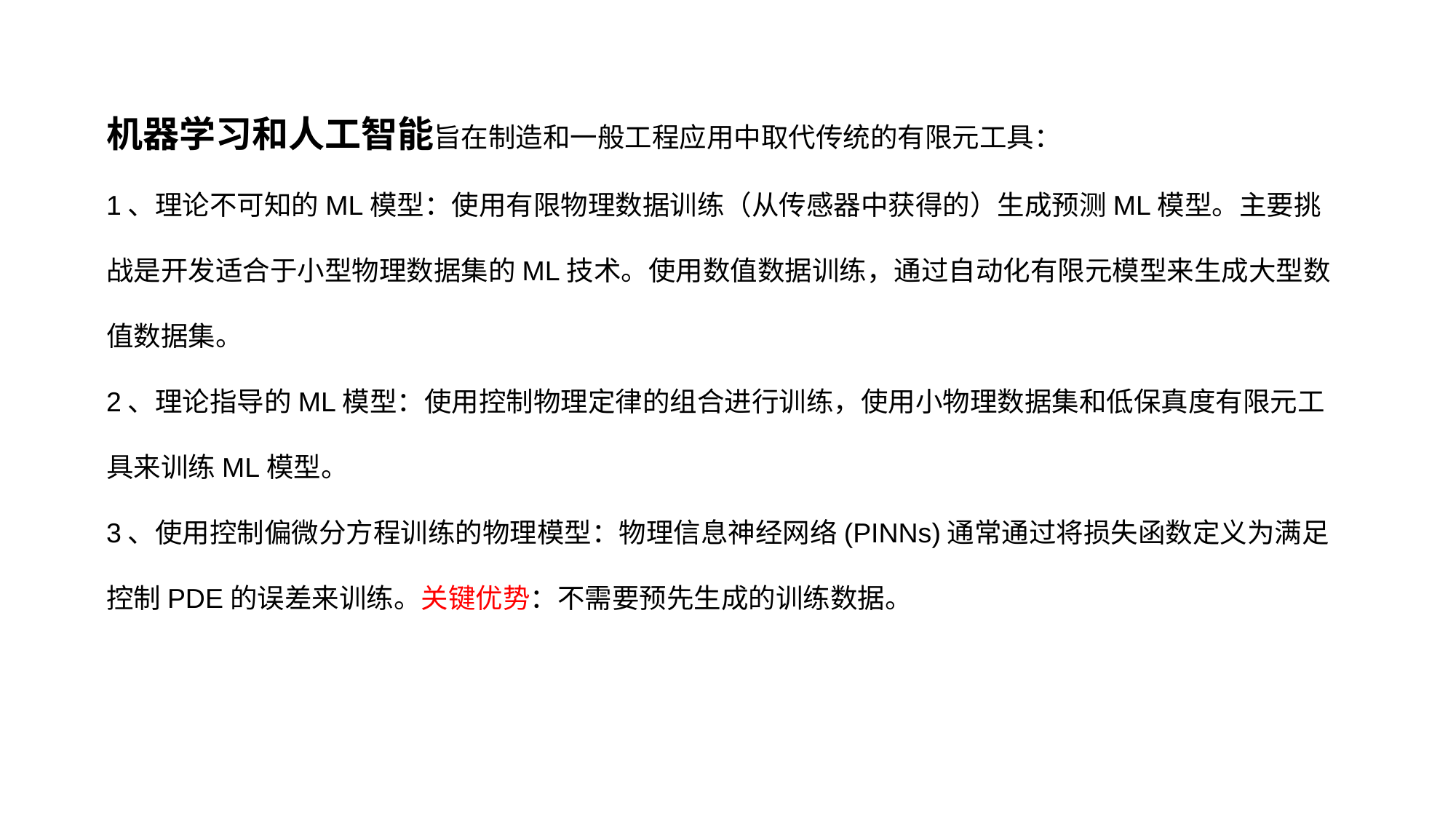

机器学习和人工智能旨在制造和一般工程应用中取代传统的有限元工具：
1、理论不可知的ML模型：使用有限物理数据训练（从传感器中获得的）生成预测ML模型。主要挑战是开发适合于小型物理数据集的ML技术。使用数值数据训练，通过自动化有限元模型来生成大型数值数据集。
2、理论指导的ML模型：使用控制物理定律的组合进行训练，使用小物理数据集和低保真度有限元工具来训练ML模型。
3、使用控制偏微分方程训练的物理模型：物理信息神经网络(PINNs)通常通过将损失函数定义为满足控制PDE的误差来训练。关键优势：不需要预先生成的训练数据。